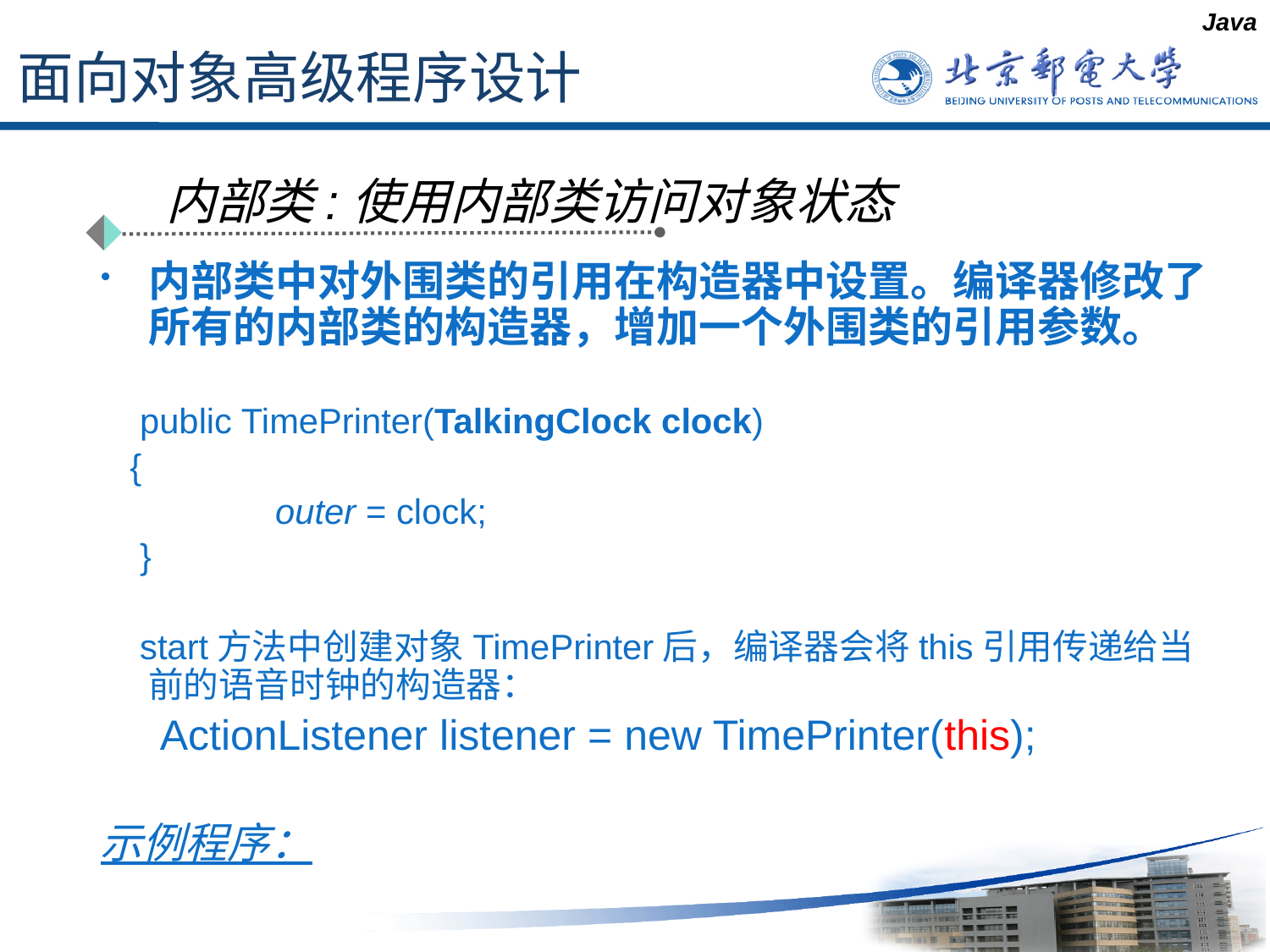

Java
# 面向对象高级程序设计

内部类:使用内部类访问对象状态

内部类中对外围类的引用在构造器中设置。编译器修改了所有的内部类的构造器，增加一个外围类的引用参数。

    public TimePrinter(TalkingClock clock)
   {
		outer = clock;
    }

    start方法中创建对象TimePrinter后，编译器会将this引用传递给当前的语音时钟的构造器：
     ActionListener listener = new TimePrinter(this);

示例程序：